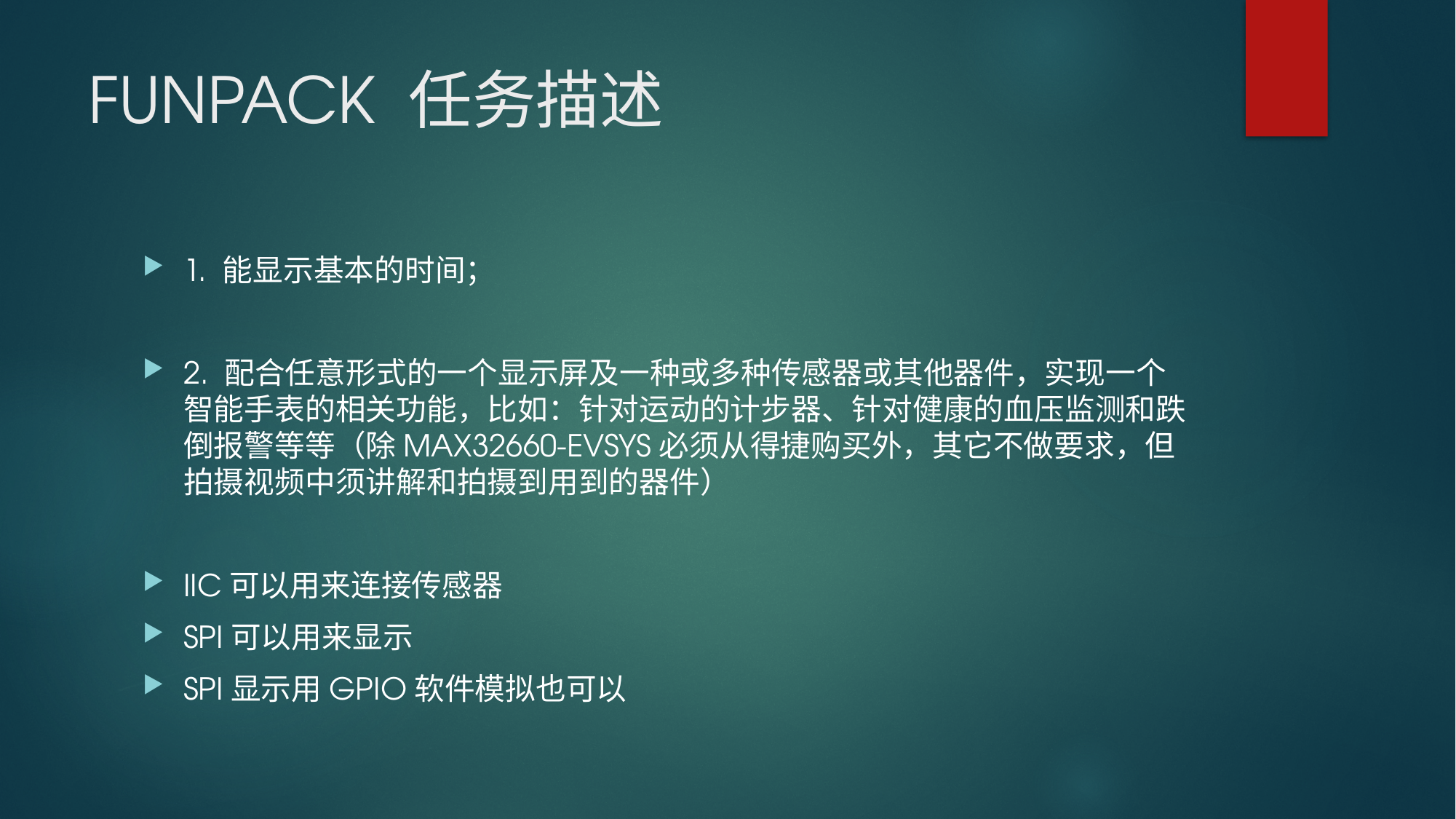

# FUNPACK 任务描述
1. 能显示基本的时间；

2. 配合任意形式的一个显示屏及一种或多种传感器或其他器件，实现一个智能手表的相关功能，比如：针对运动的计步器、针对健康的血压监测和跌倒报警等等（除MAX32660-EVSYS必须从得捷购买外，其它不做要求，但拍摄视频中须讲解和拍摄到用到的器件）

IIC可以用来连接传感器
SPI可以用来显示
SPI显示用GPIO软件模拟也可以